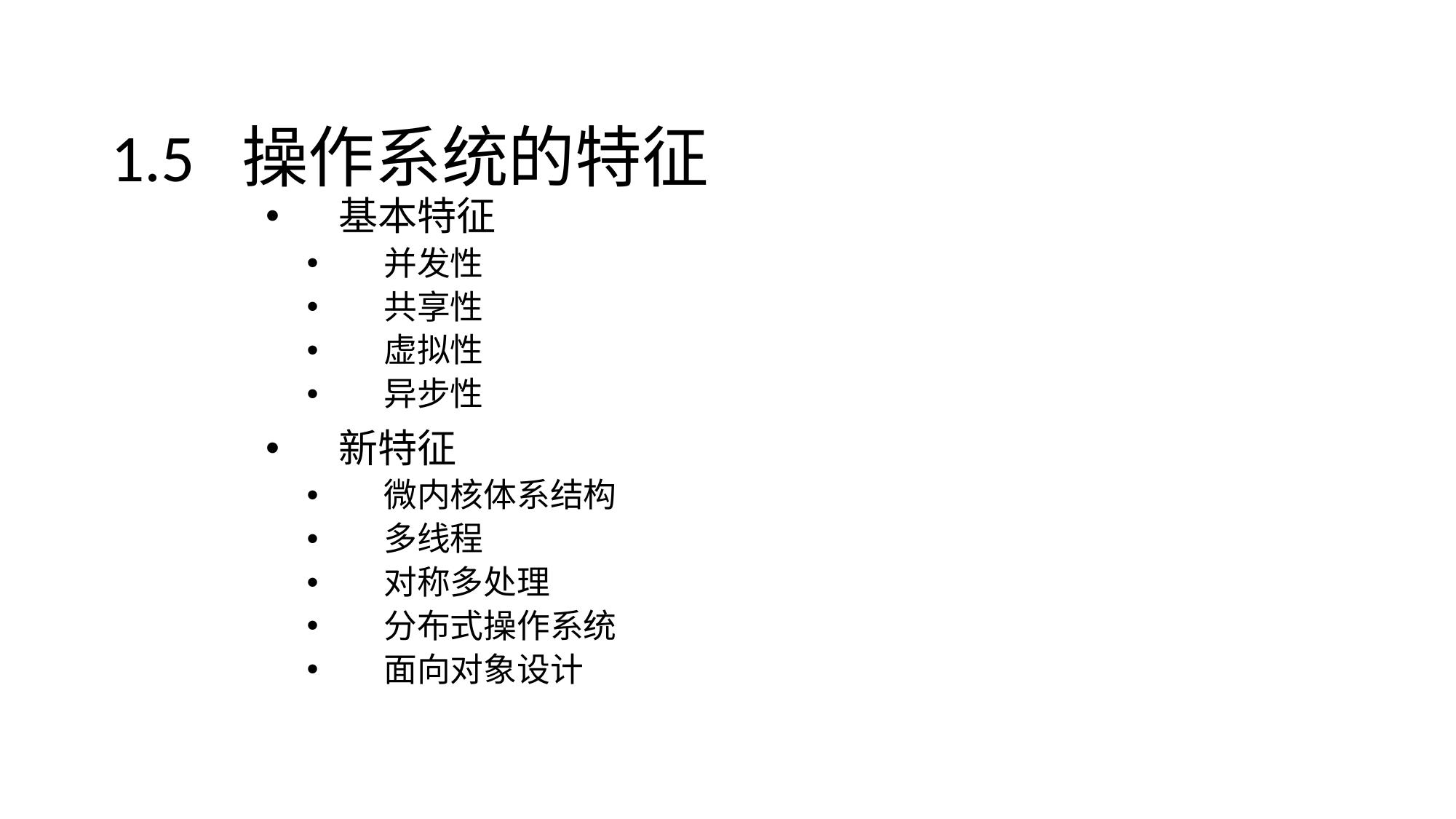

# 1.5  操作系统的特征
基本特征
并发性
共享性
虚拟性
异步性
新特征
微内核体系结构
多线程
对称多处理
分布式操作系统
面向对象设计
1